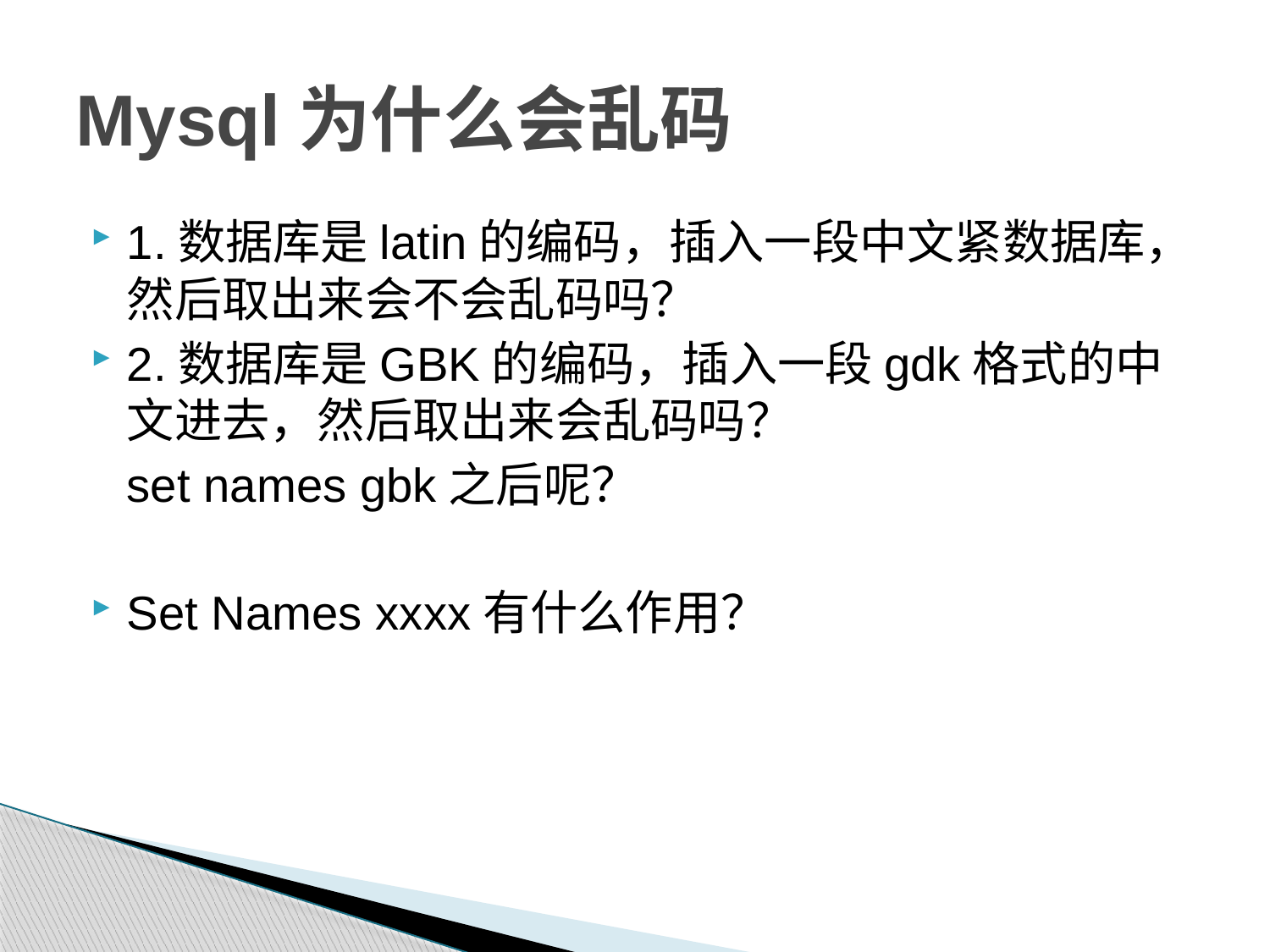

# Mysql为什么会乱码
1.数据库是latin的编码，插入一段中文紧数据库，然后取出来会不会乱码吗？
2.数据库是GBK的编码，插入一段gdk格式的中文进去，然后取出来会乱码吗？
	set names gbk之后呢？

Set Names xxxx有什么作用？